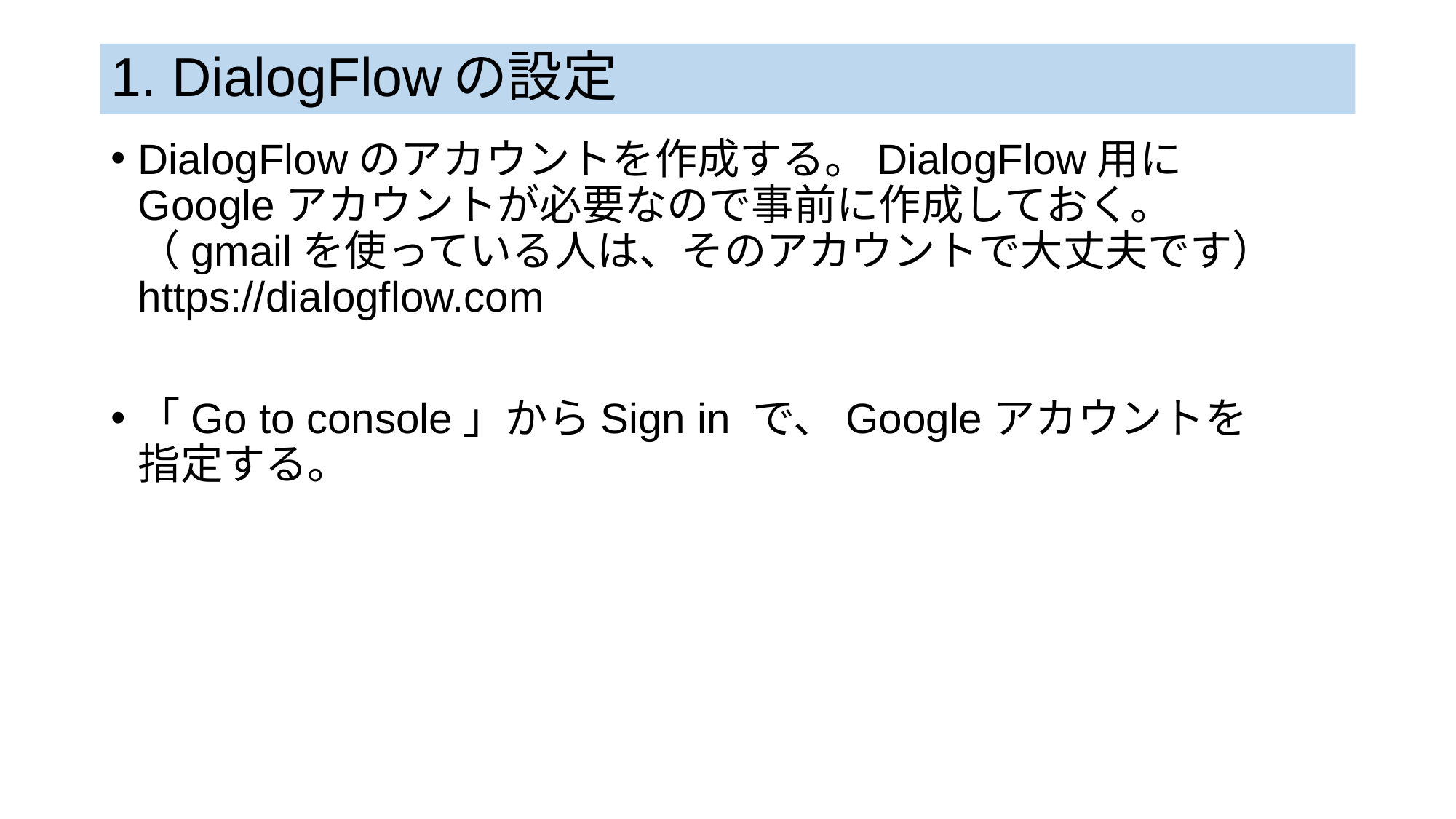

# 1. DialogFlowの設定
DialogFlowのアカウントを作成する。DialogFlow用に
Googleアカウントが必要なので事前に作成しておく。
（gmailを使っている人は、そのアカウントで大丈夫です）
https://dialogflow.com

「Go to console」からSign in で、Googleアカウントを
指定する。